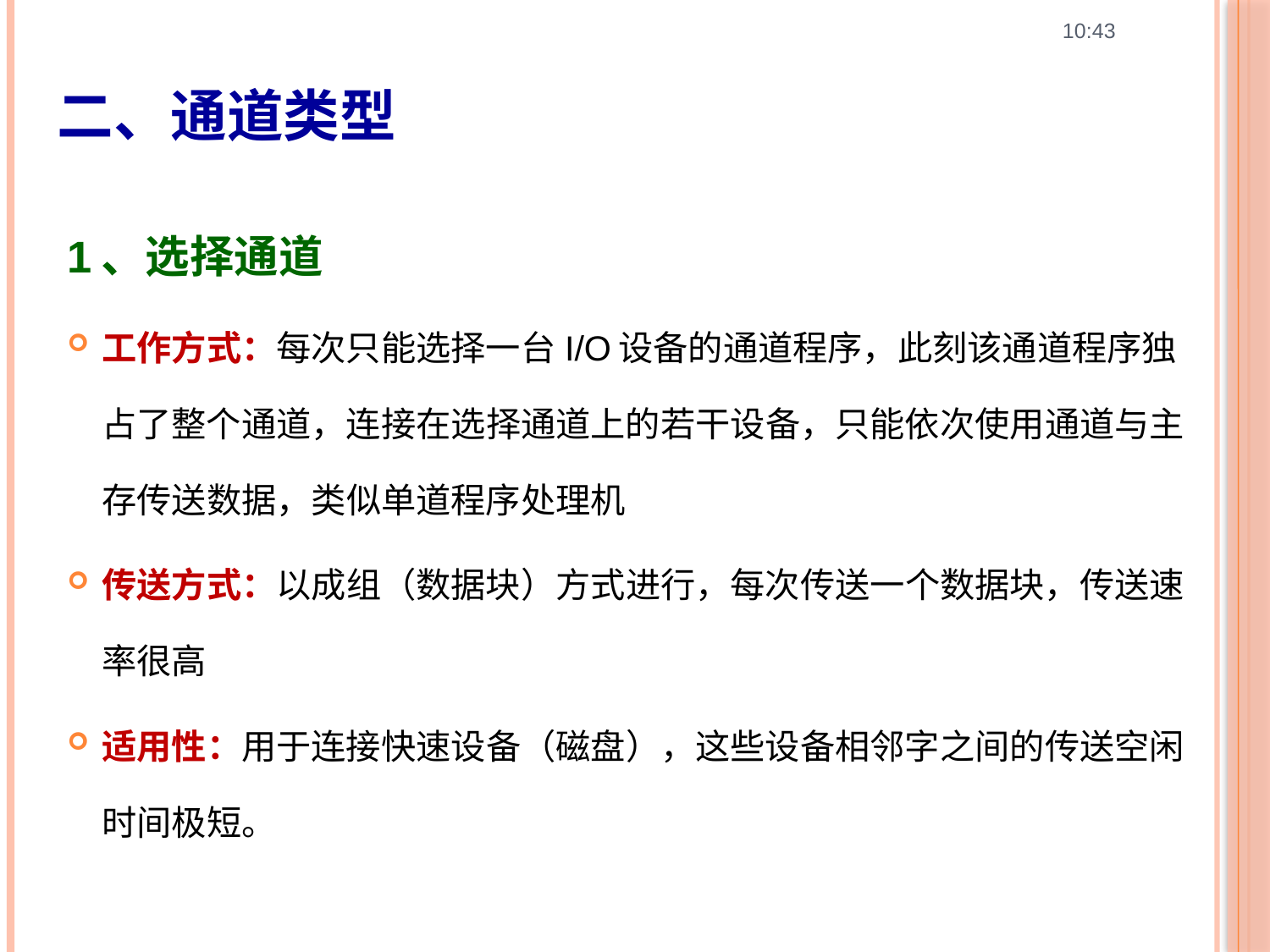

10:43
# 二、通道类型
1、选择通道
工作方式：每次只能选择一台I/O设备的通道程序，此刻该通道程序独占了整个通道，连接在选择通道上的若干设备，只能依次使用通道与主存传送数据，类似单道程序处理机
传送方式：以成组（数据块）方式进行，每次传送一个数据块，传送速率很高
适用性：用于连接快速设备（磁盘），这些设备相邻字之间的传送空闲时间极短。